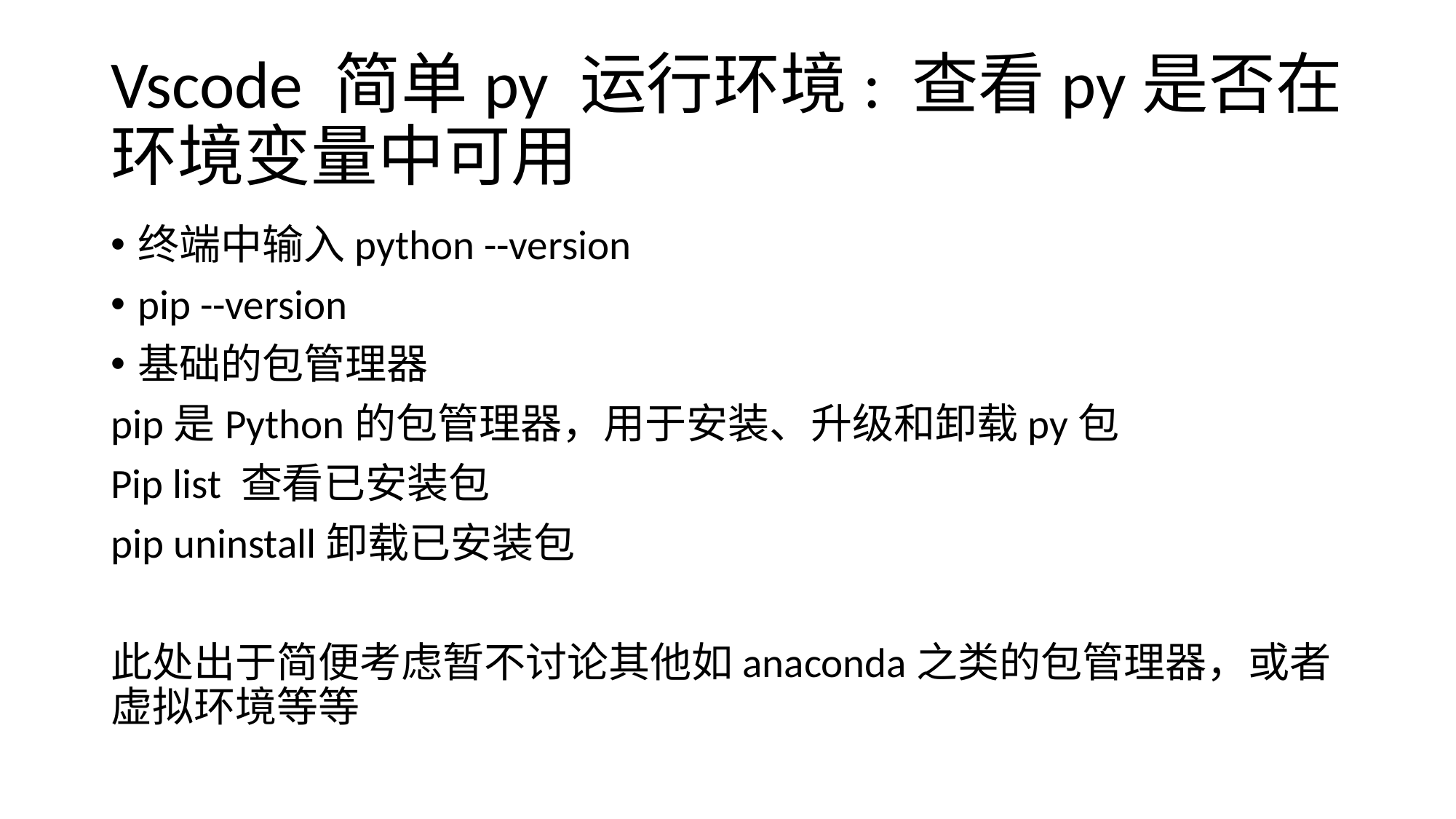

# Vscode 简单py 运行环境: 查看py是否在环境变量中可用
终端中输入python --version
pip --version
基础的包管理器
pip是Python的包管理器，用于安装、升级和卸载py包
Pip list 查看已安装包
pip uninstall卸载已安装包

此处出于简便考虑暂不讨论其他如anaconda之类的包管理器，或者虚拟环境等等